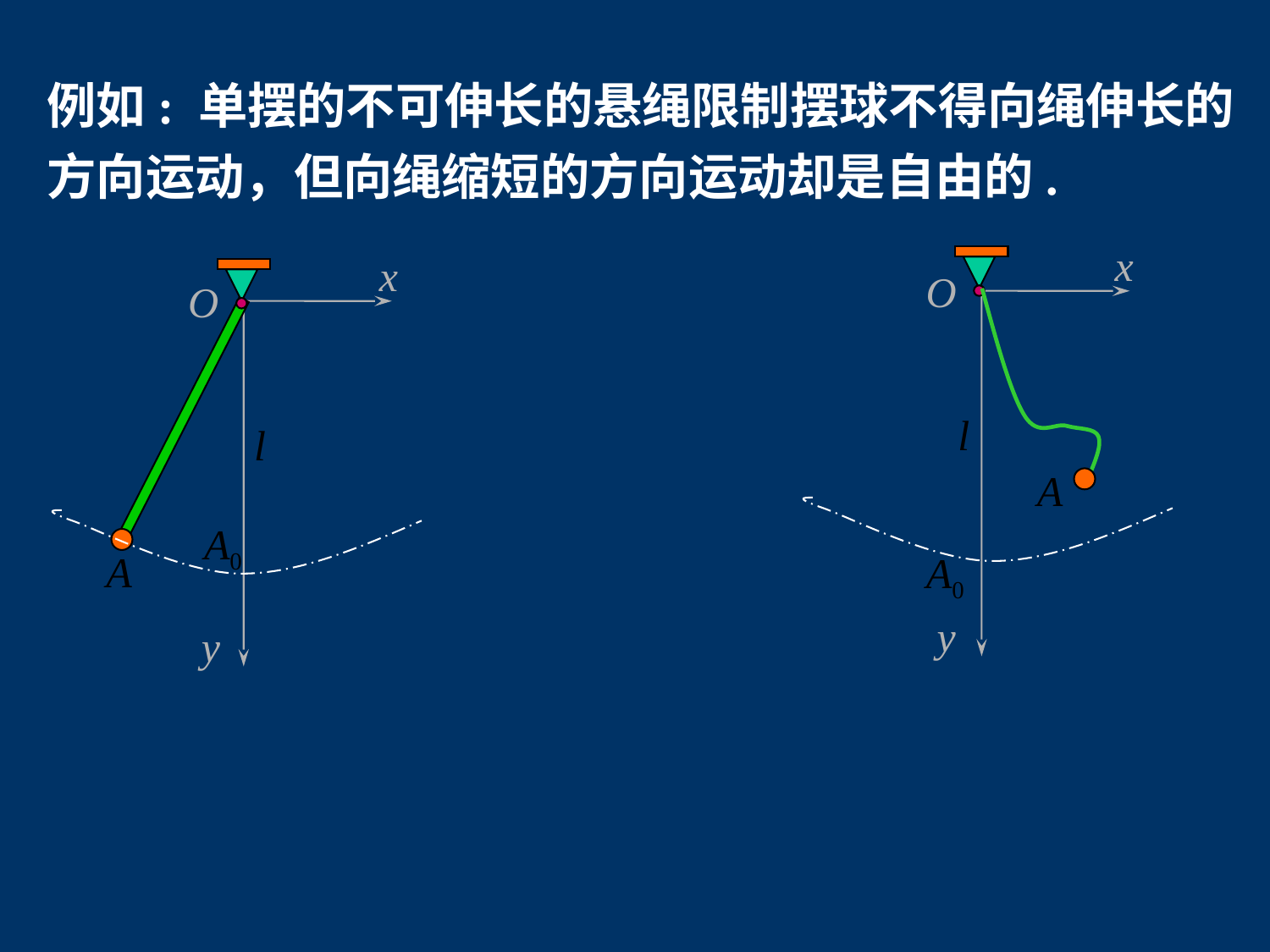

例如: 单摆的不可伸长的悬绳限制摆球不得向绳伸长的方向运动，但向绳缩短的方向运动却是自由的.
x
O

y
x
O

y

A

A
l

A0
l

A0